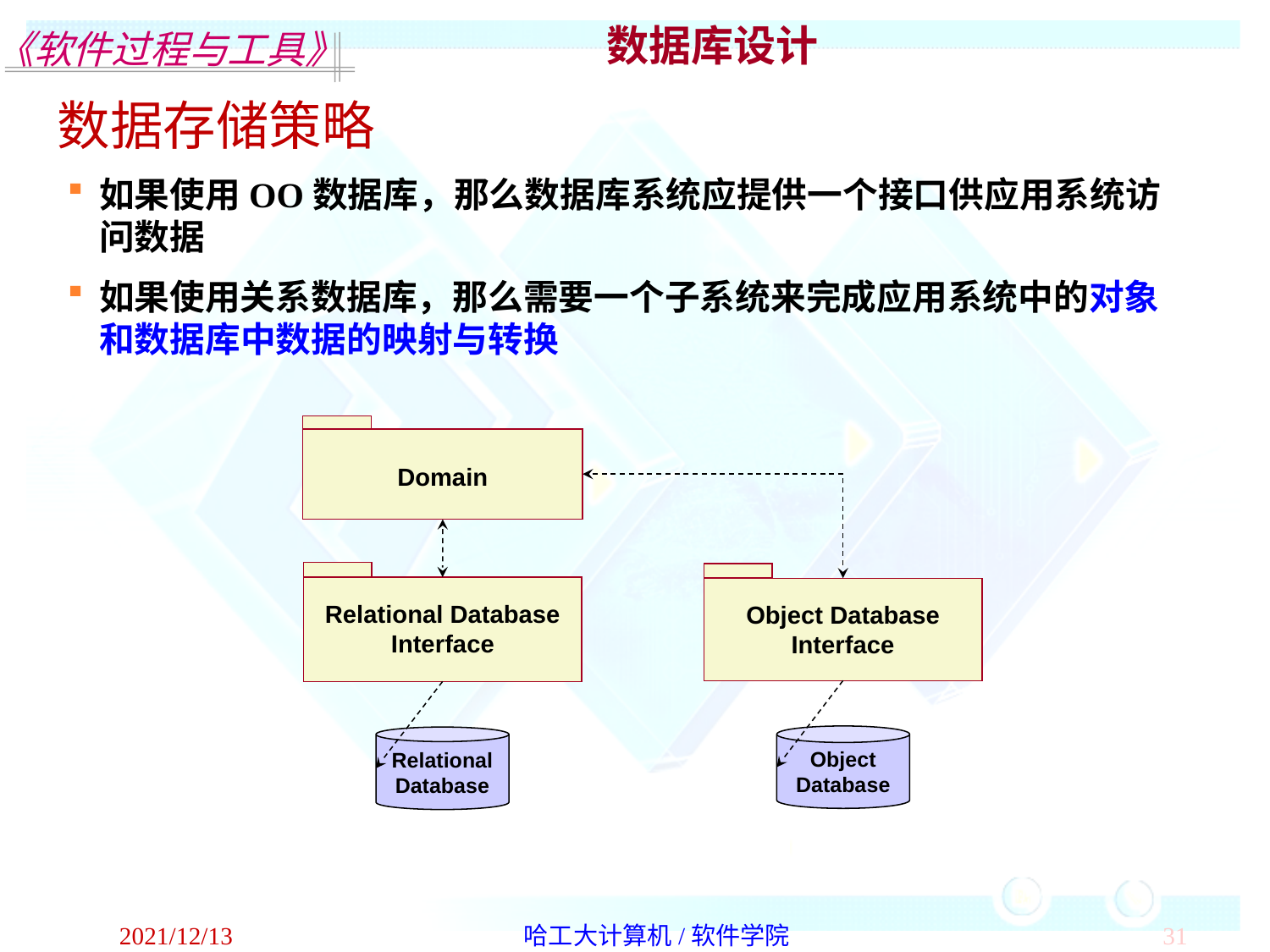

数据库设计
数据存储策略
如果使用OO数据库，那么数据库系统应提供一个接口供应用系统访问数据
如果使用关系数据库，那么需要一个子系统来完成应用系统中的对象和数据库中数据的映射与转换

Domain

Relational Database
Interface

Object Database
Interface
Object
Database
Relational
Database